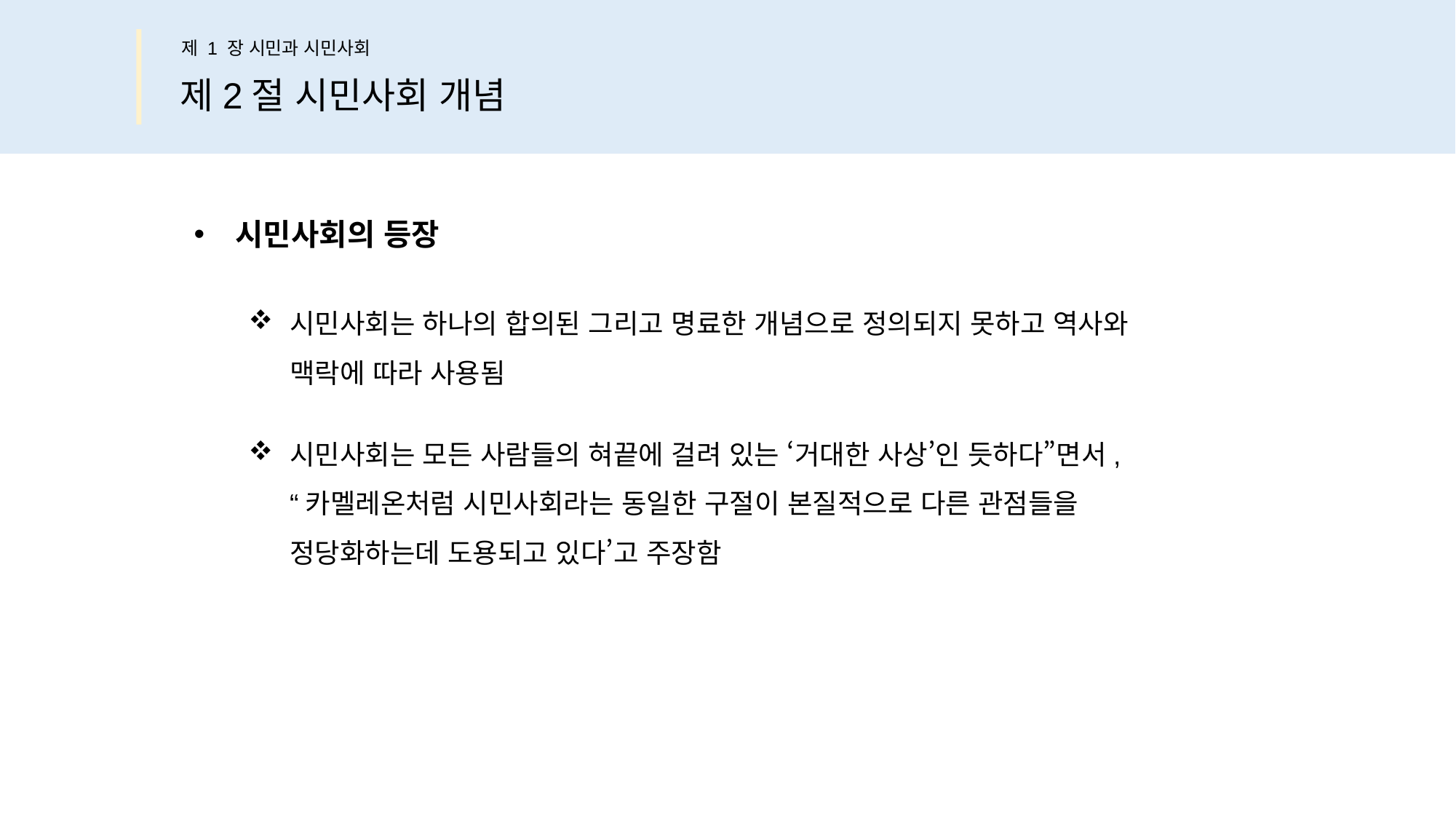

제 1 장 시민과 시민사회
제2절 시민사회 개념
시민사회의 등장

시민사회는 하나의 합의된 그리고 명료한 개념으로 정의되지 못하고 역사와
맥락에 따라 사용됨

시민사회는 모든 사람들의 혀끝에 걸려 있는 ‘거대한 사상’인 듯하다”면서,
“카멜레온처럼 시민사회라는 동일한 구절이 본질적으로 다른 관점들을
정당화하는데 도용되고 있다’고 주장함